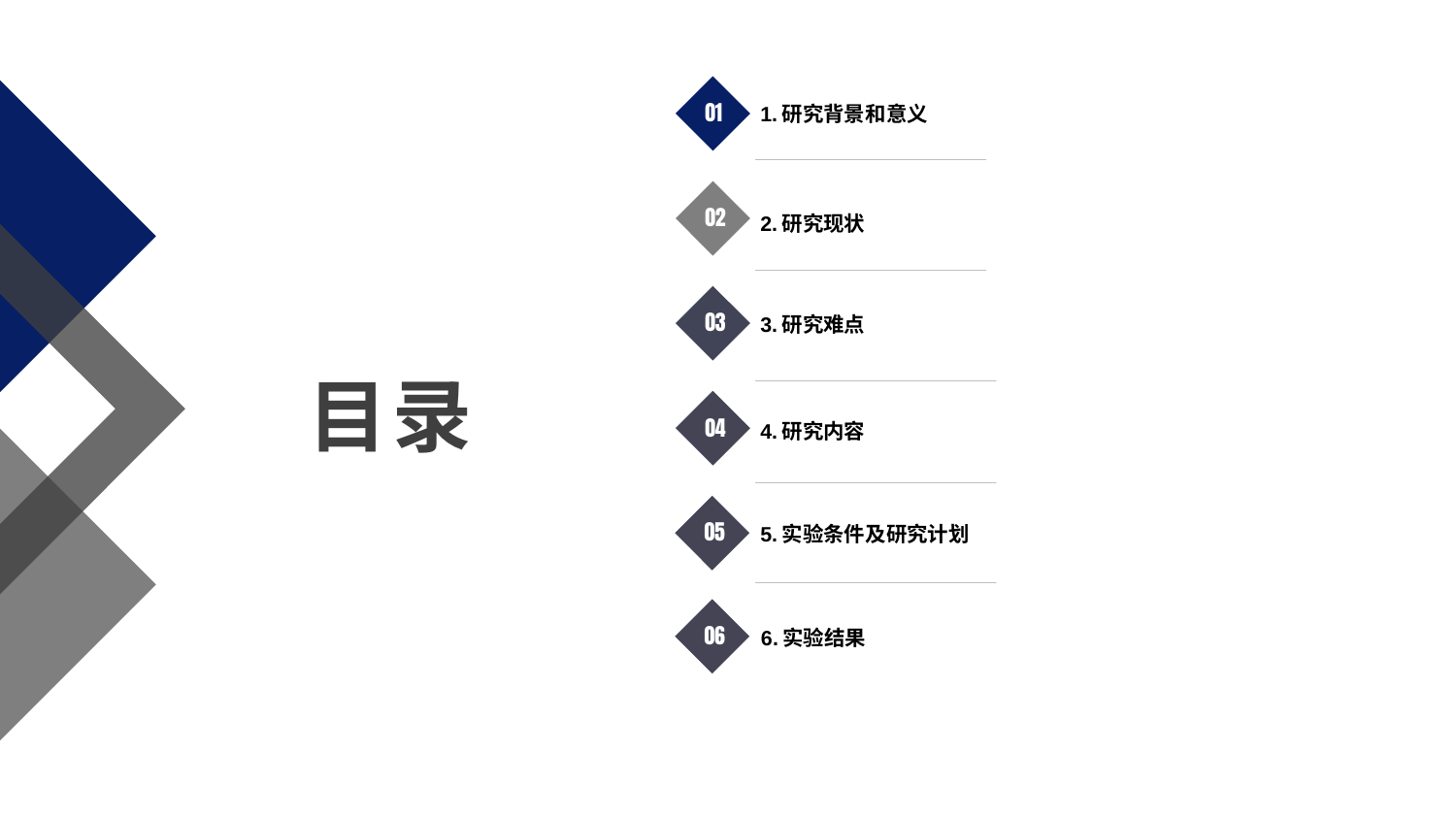

01
1.研究背景和意义

02
2.研究现状
03
3.研究难点
目录
04
4.研究内容
05
5.实验条件及研究计划
06
6.实验结果